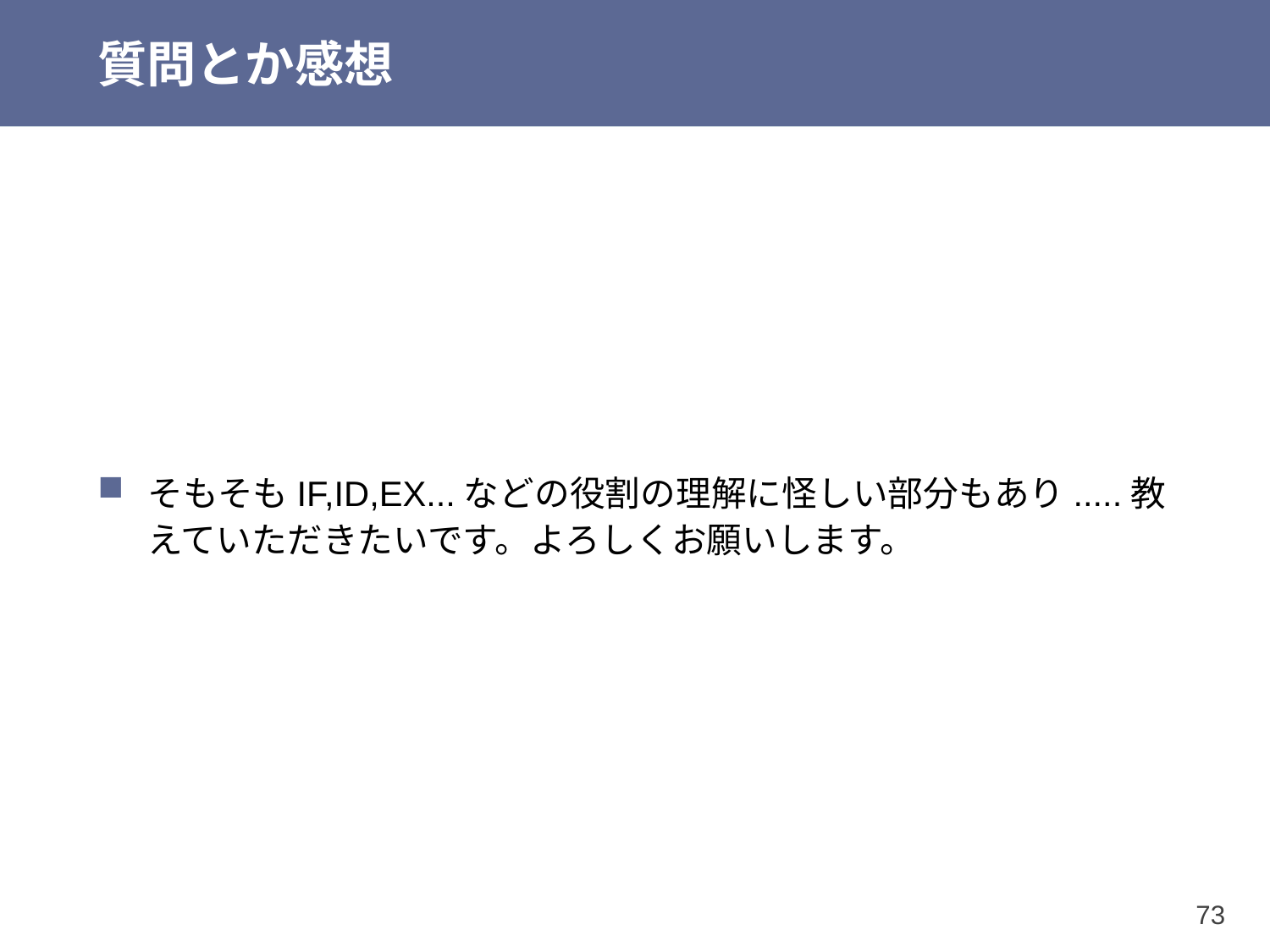

# 質問とか感想
そもそもIF,ID,EX...などの役割の理解に怪しい部分もあり.....教えていただきたいです。よろしくお願いします。